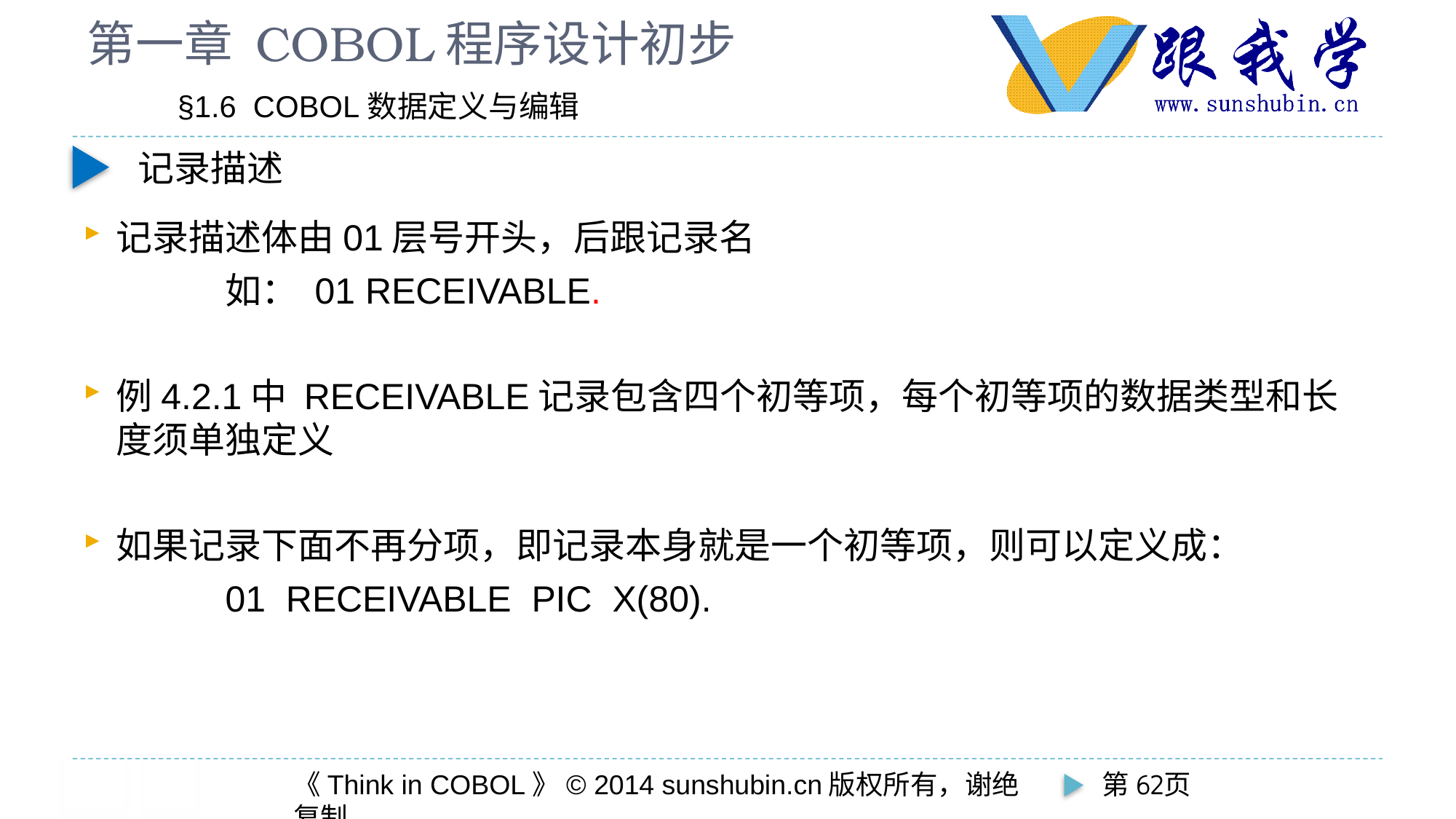

# 第一章 COBOL程序设计初步
 §1.6  COBOL数据定义与编辑
记录描述
记录描述体由01层号开头，后跟记录名
		如： 01 RECEIVABLE.

例4.2.1中 RECEIVABLE记录包含四个初等项，每个初等项的数据类型和长度须单独定义

如果记录下面不再分项，即记录本身就是一个初等项，则可以定义成：
		01  RECEIVABLE  PIC  X(80).